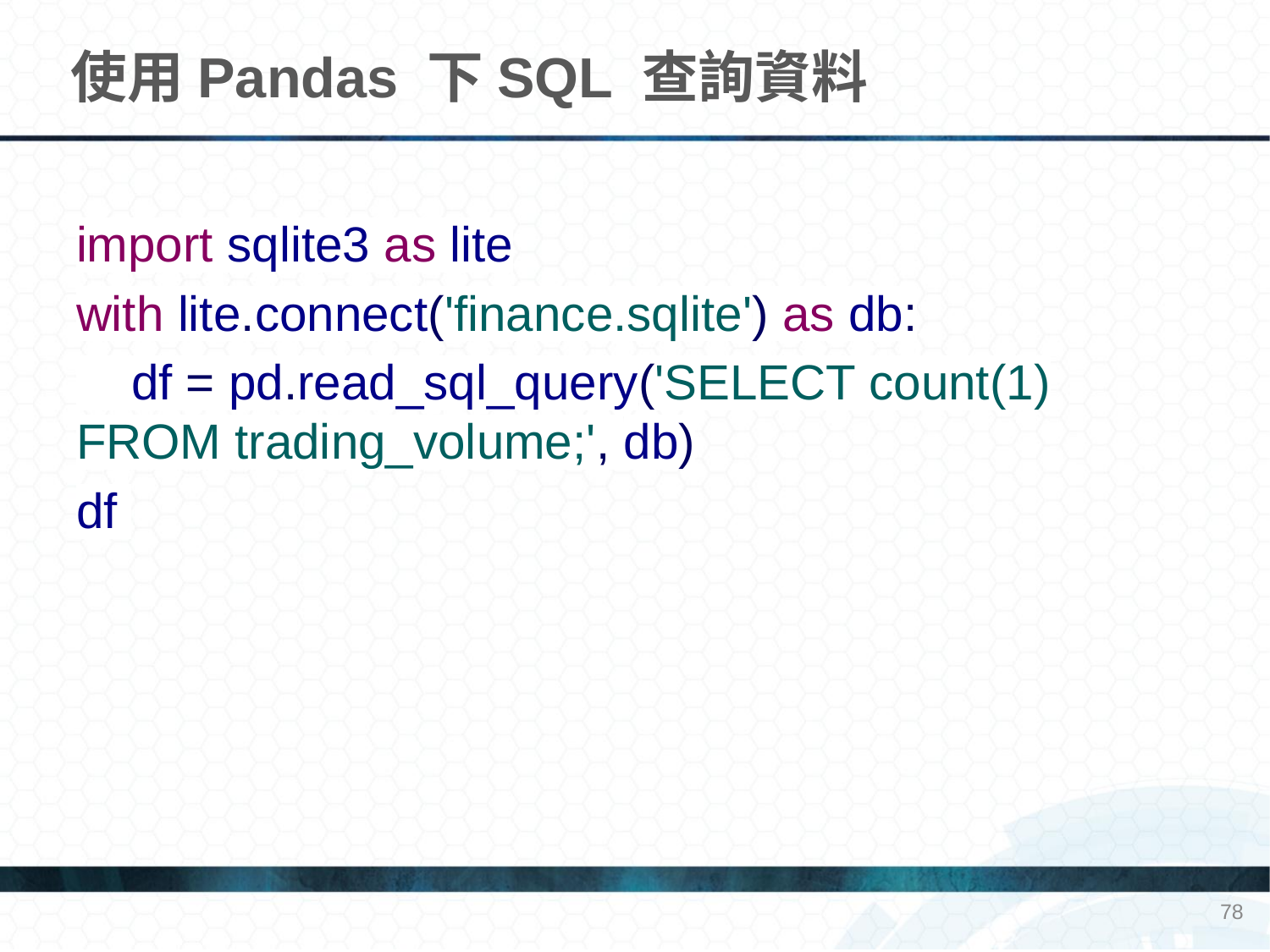

# 使用Pandas 下SQL 查詢資料
import sqlite3 as lite
with lite.connect('finance.sqlite') as db:
    df = pd.read_sql_query('SELECT count(1) FROM trading_volume;', db)
df
78